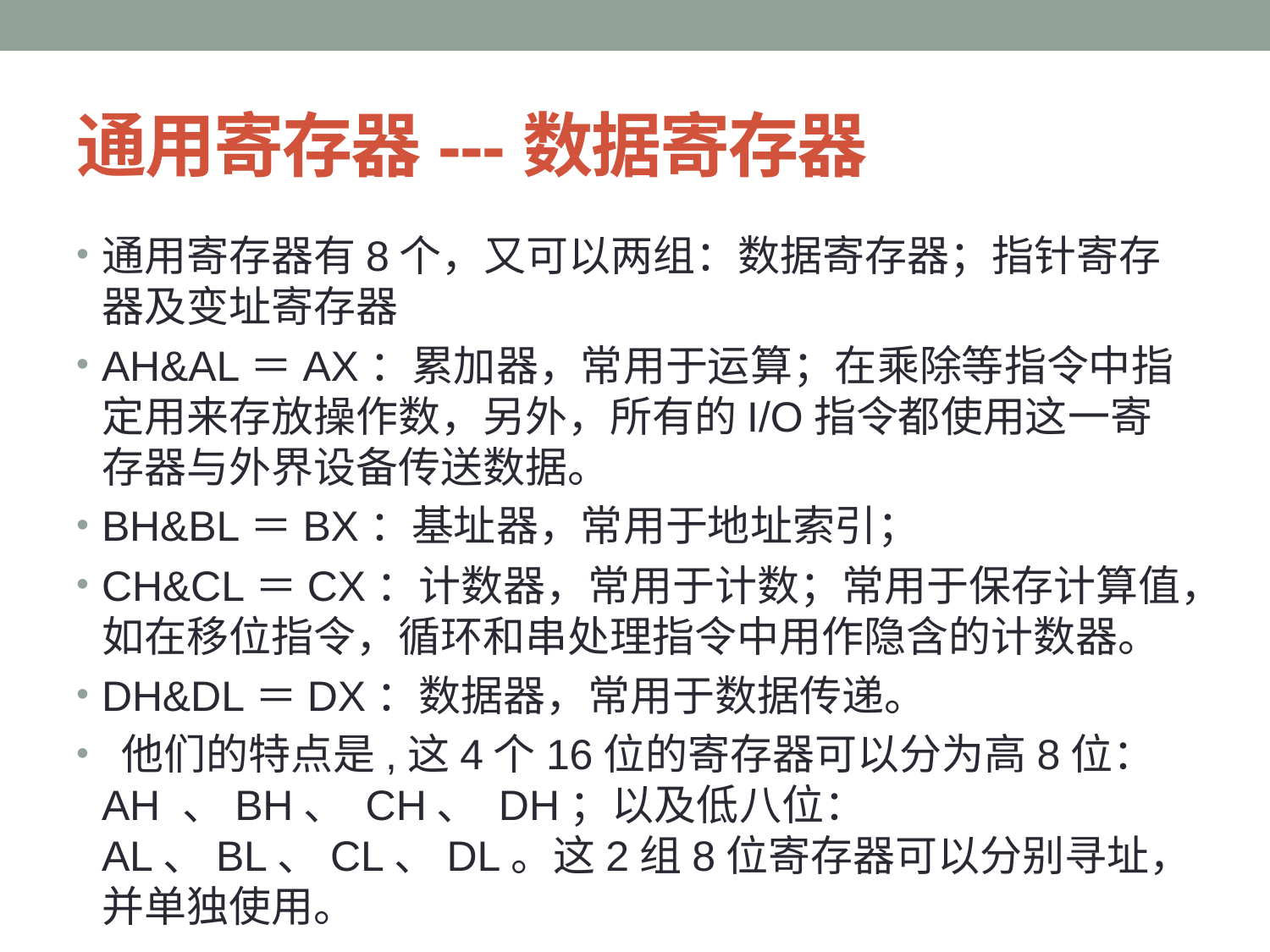

# 通用寄存器---数据寄存器
通用寄存器有8个，又可以两组：数据寄存器；指针寄存器及变址寄存器
AH&AL＝AX：累加器，常用于运算；在乘除等指令中指定用来存放操作数，另外，所有的I/O指令都使用这一寄存器与外界设备传送数据。
BH&BL＝BX：基址器，常用于地址索引；
CH&CL＝CX：计数器，常用于计数；常用于保存计算值，如在移位指令，循环和串处理指令中用作隐含的计数器。
DH&DL＝DX：数据器，常用于数据传递。
 他们的特点是,这4个16位的寄存器可以分为高8位：AH 、BH、 CH、 DH；以及低八位：AL、BL、CL、DL。这2组8位寄存器可以分别寻址，并单独使用。